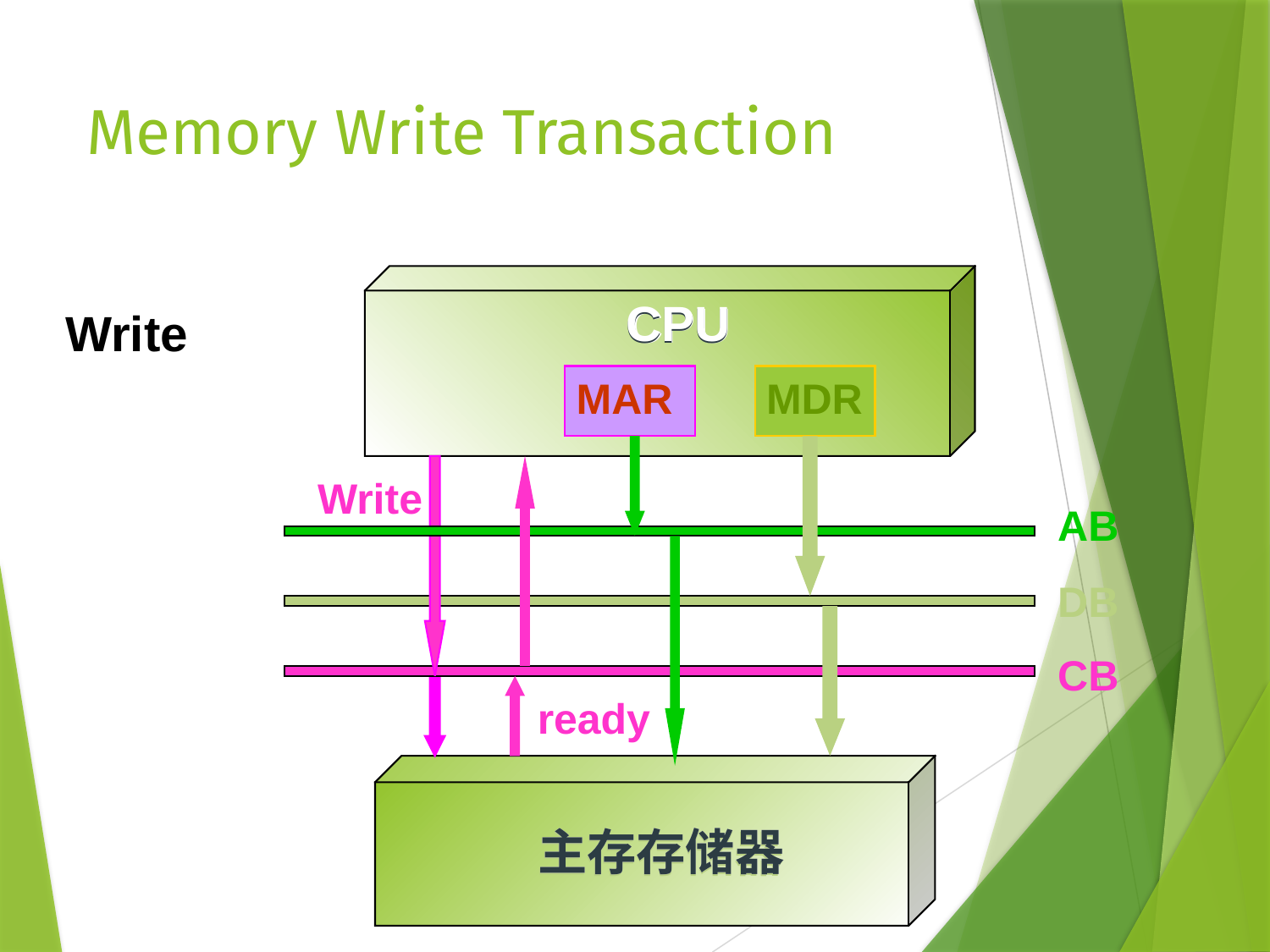

# Memory Write Transaction

CPU
CPU
CPU
Write
MAR

MDR

Write
AB

DB

CB

ready

主存存储器
主存存储器
主存存储器